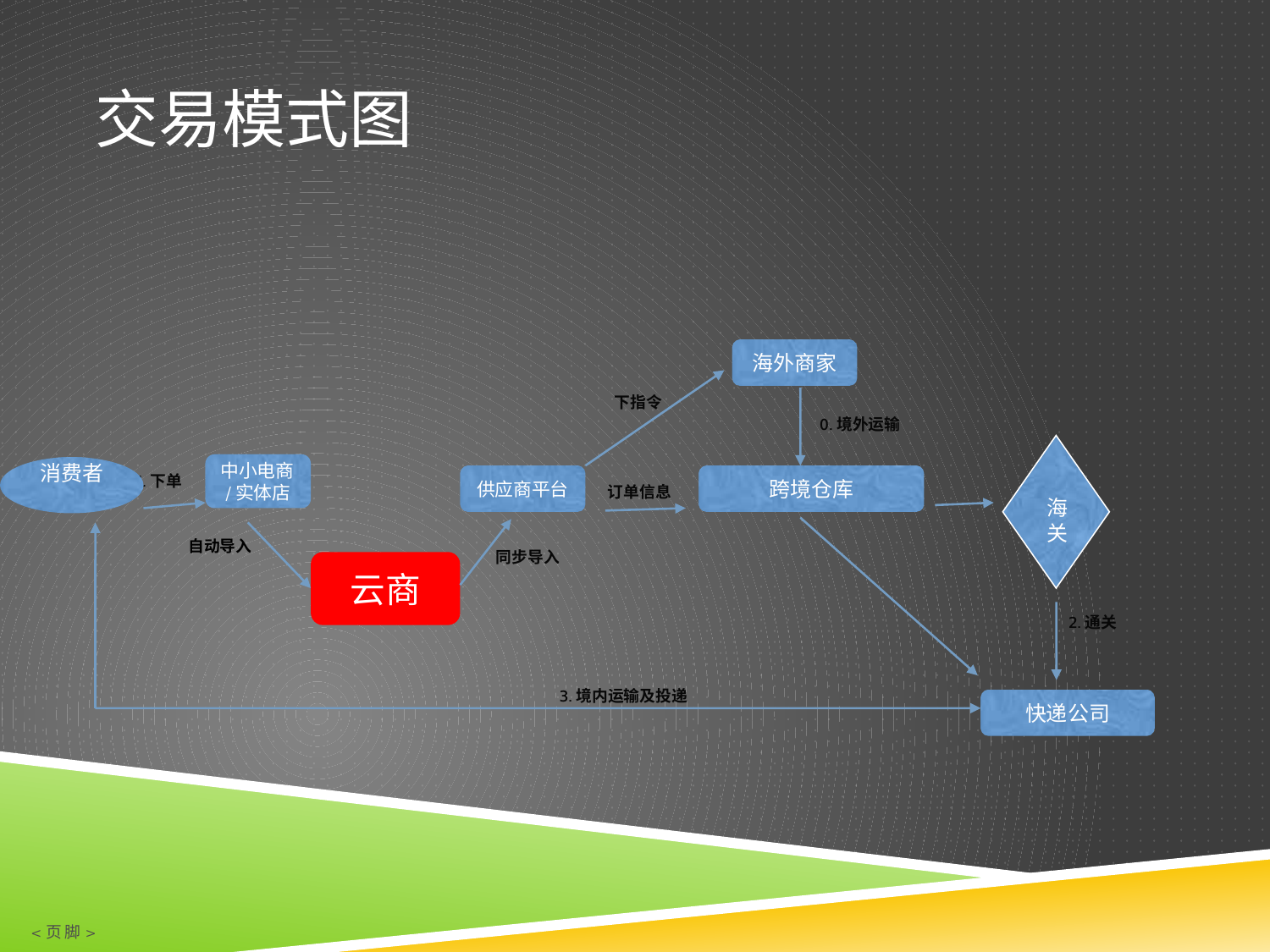

# 交易模式图
海外商家

下指令

0.境外运输

中小电商/实体店
消费者

1.下单
供应商平台
跨境仓库
订单信息
海关

自动导入
同步导入
云商

2.通关

3.境内运输及投递

快递公司

<页脚>